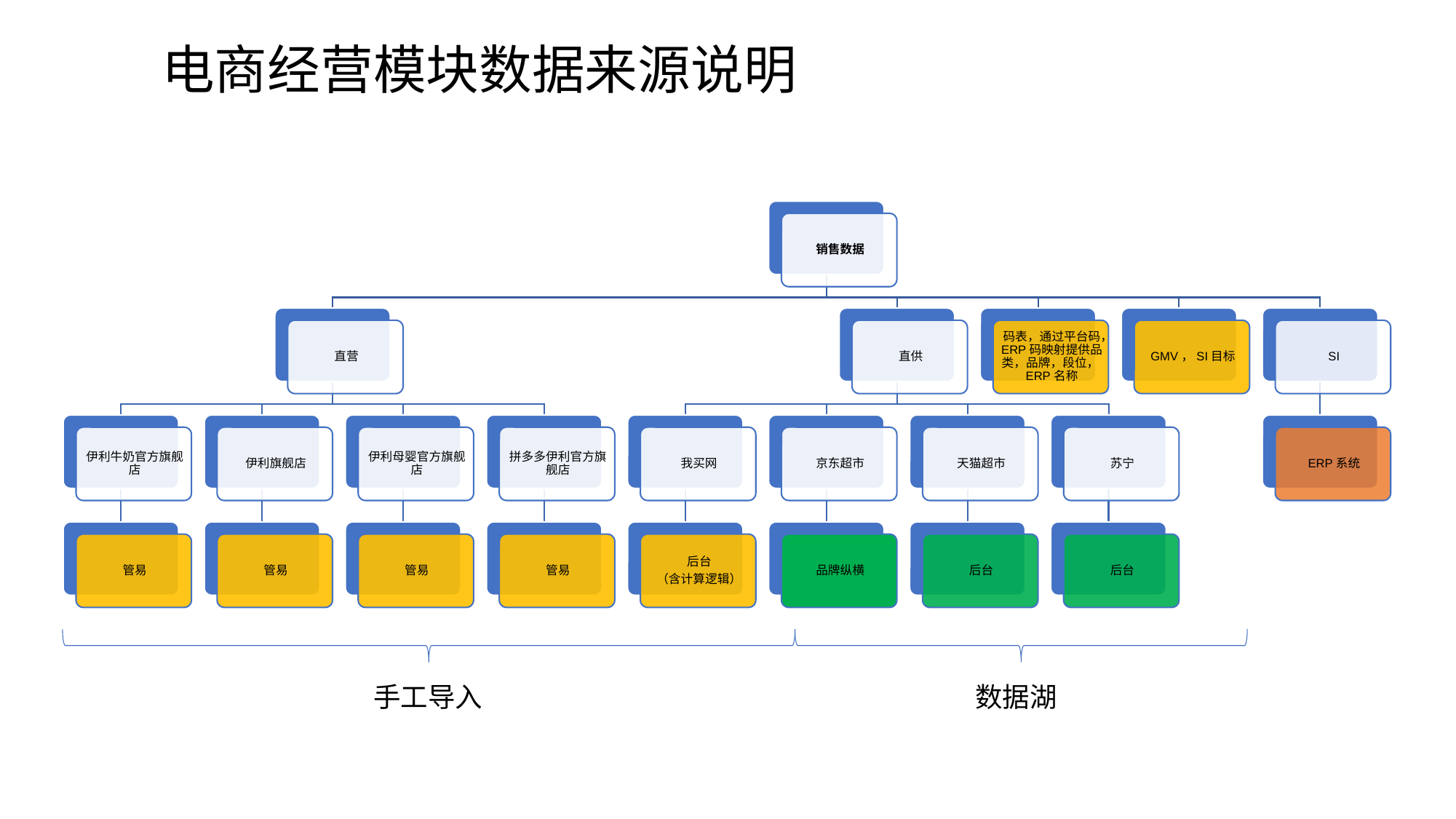

# 电商经营模块数据来源说明
销售数据
直营
伊利牛奶官方旗舰店
管易
伊利旗舰店
管易
伊利母婴官方旗舰店
管易
拼多多伊利官方旗舰店
管易
直供
我买网
后台
（含计算逻辑）
京东超市
品牌纵横
天猫超市
后台
苏宁
后台
码表，通过平台码，ERP码映射提供品类，品牌，段位，ERP名称
GMV，SI目标
SI
ERP系统

手工导入
数据湖